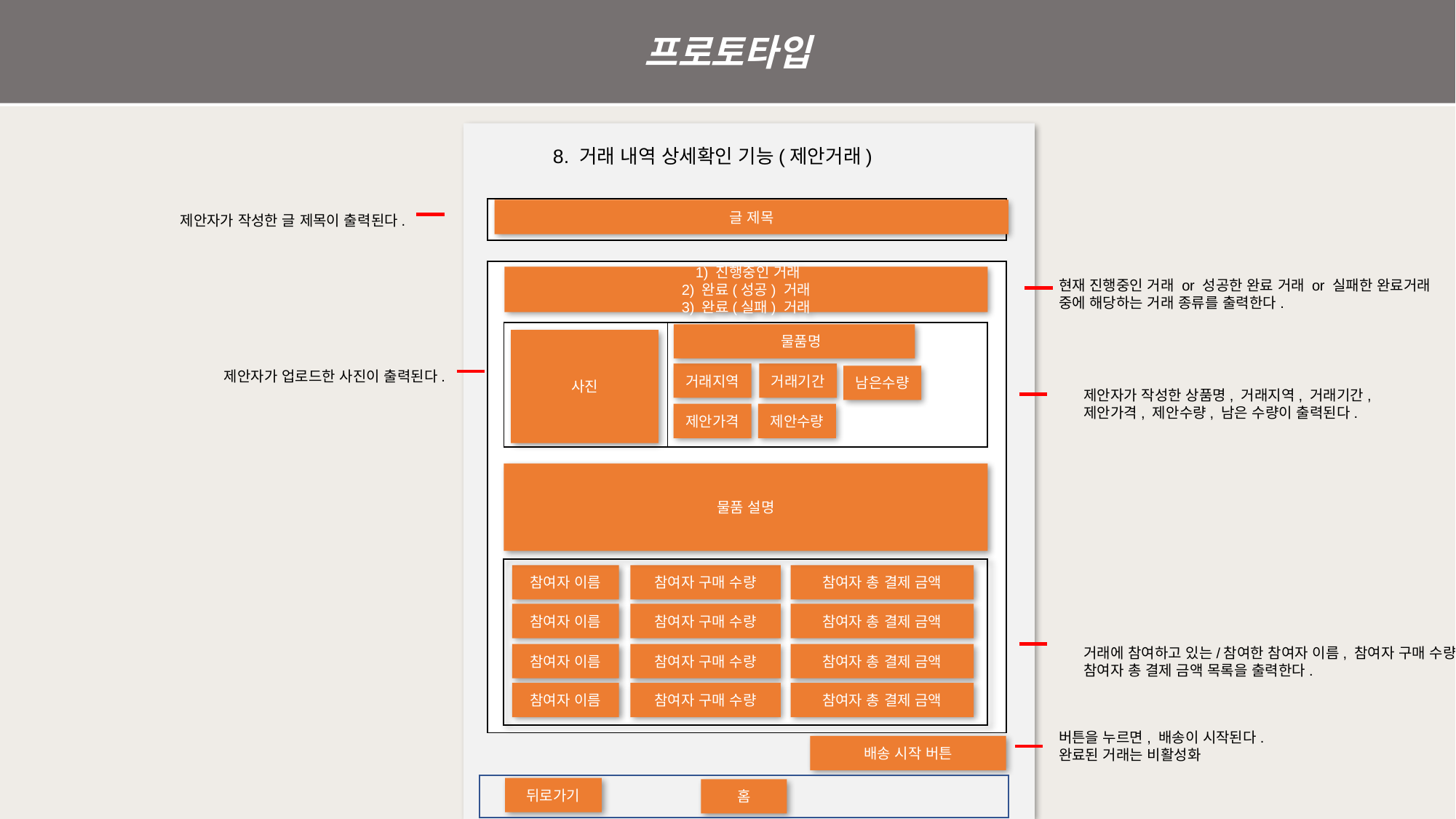

프로토타입

8. 거래 내역 상세확인 기능(제안거래)
|  |
| --- |
글 제목
제안자가 작성한 글 제목이 출력된다.
|  |
| --- |
 1) 진행중인 거래
2) 완료(성공) 거래
3) 완료(실패) 거래
현재 진행중인 거래 or 성공한 완료 거래 or 실패한 완료거래 중에 해당하는 거래 종류를 출력한다.
| 상품 이미지 |  |
| --- | --- |
   물품명
사진
제안자가 업로드한 사진이 출력된다.
거래지역
거래기간
제안가격
제안수량
참여자 이름
참여자 구매 수량
참여자 총 결제 금액
참여자 이름
참여자 구매 수량
참여자 총 결제 금액
참여자 이름
참여자 구매 수량
참여자 총 결제 금액
참여자 이름
참여자 구매 수량
참여자 총 결제 금액
남은수량
제안자가 작성한 상품명, 거래지역, 거래기간,
제안가격, 제안수량, 남은 수량이 출력된다.
물품 설명

거래에 참여하고 있는/참여한 참여자 이름, 참여자 구매 수량,
참여자 총 결제 금액 목록을 출력한다.
버튼을 누르면, 배송이 시작된다.
완료된 거래는 비활성화
배송 시작 버튼

뒤로가기
홈